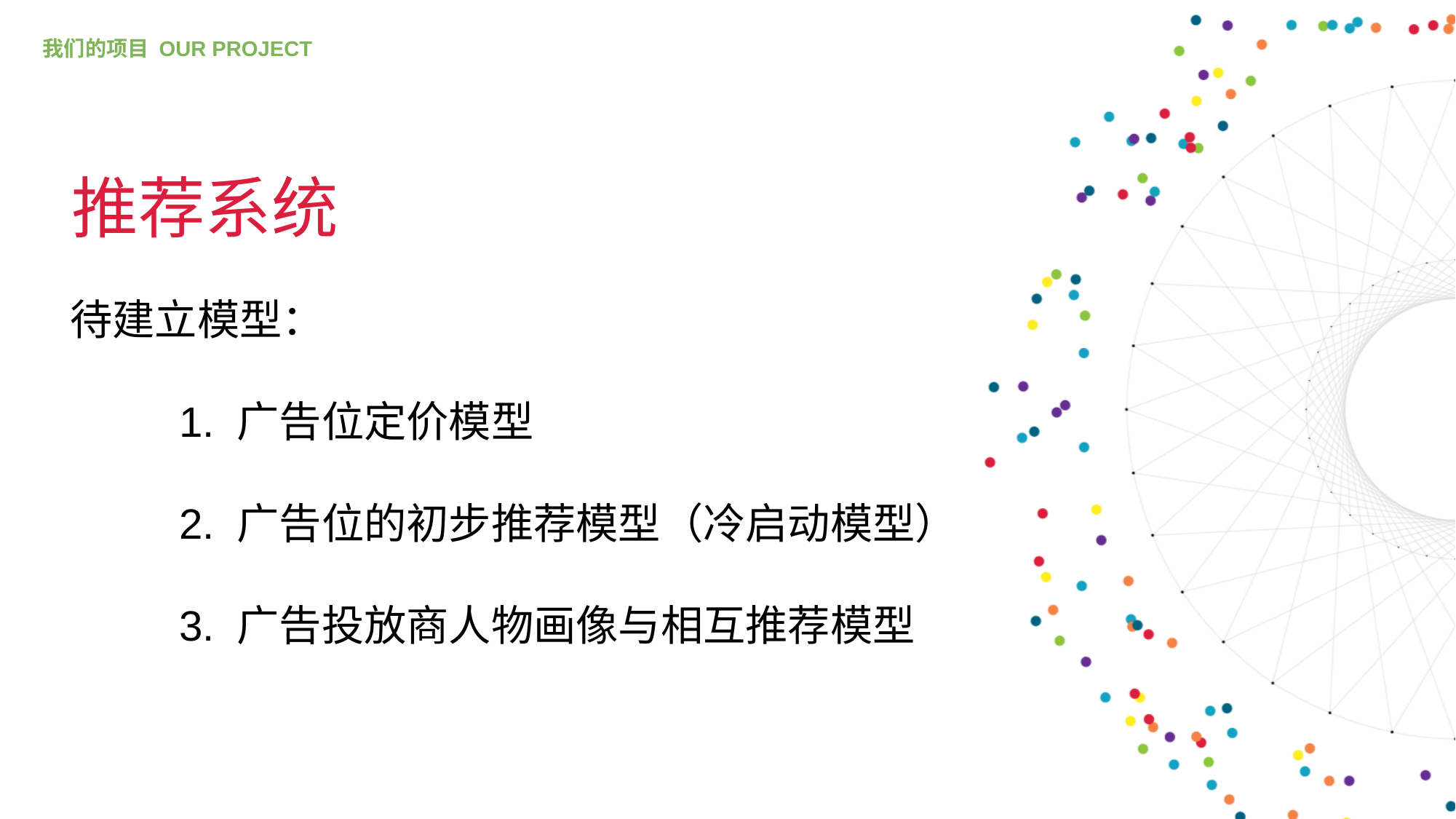

我们的项目 OUR PROJECT
推荐系统
待建立模型：

	1. 广告位定价模型

	2. 广告位的初步推荐模型（冷启动模型）

	3. 广告投放商人物画像与相互推荐模型